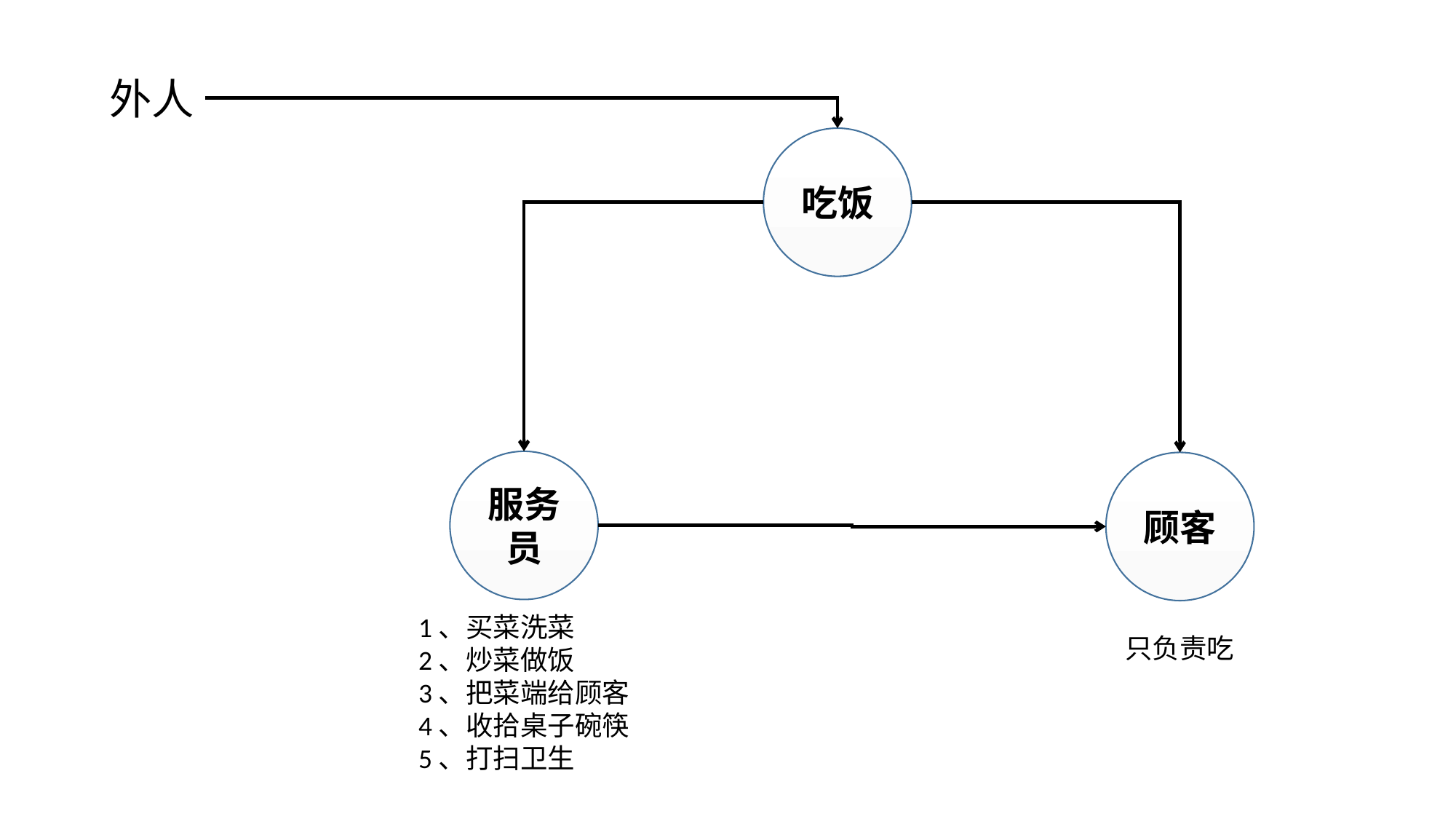

外人
吃饭
服务员
顾客
1、买菜洗菜
2、炒菜做饭
3、把菜端给顾客
4、收拾桌子碗筷
5、打扫卫生
只负责吃